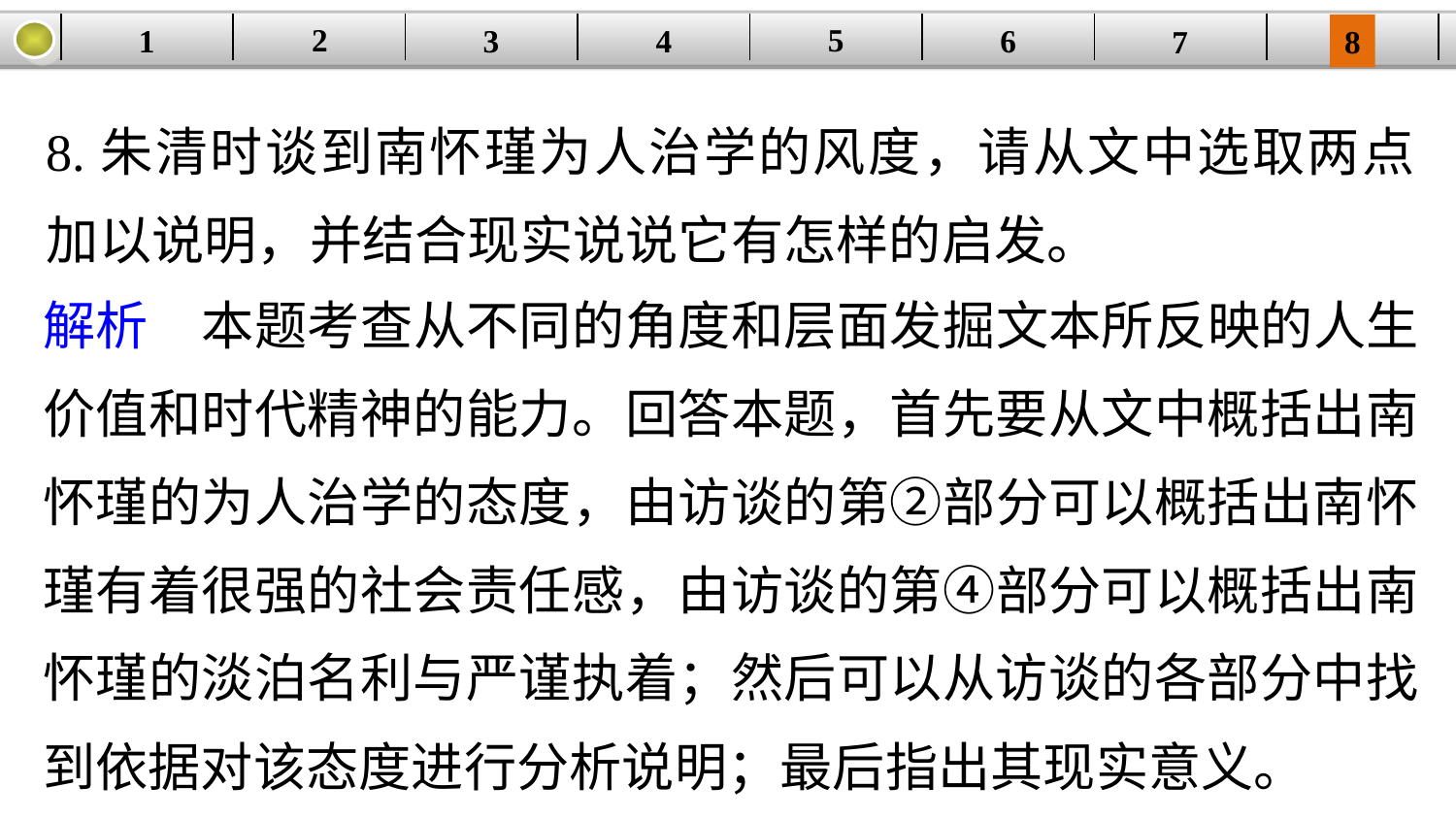

5
2
1
4
6
|  |  |  |  |  |  |  |  |
| --- | --- | --- | --- | --- | --- | --- | --- |
3
8
7

8.朱清时谈到南怀瑾为人治学的风度，请从文中选取两点加以说明，并结合现实说说它有怎样的启发。
解析　本题考查从不同的角度和层面发掘文本所反映的人生价值和时代精神的能力。回答本题，首先要从文中概括出南怀瑾的为人治学的态度，由访谈的第②部分可以概括出南怀瑾有着很强的社会责任感，由访谈的第④部分可以概括出南怀瑾的淡泊名利与严谨执着；然后可以从访谈的各部分中找到依据对该态度进行分析说明；最后指出其现实意义。